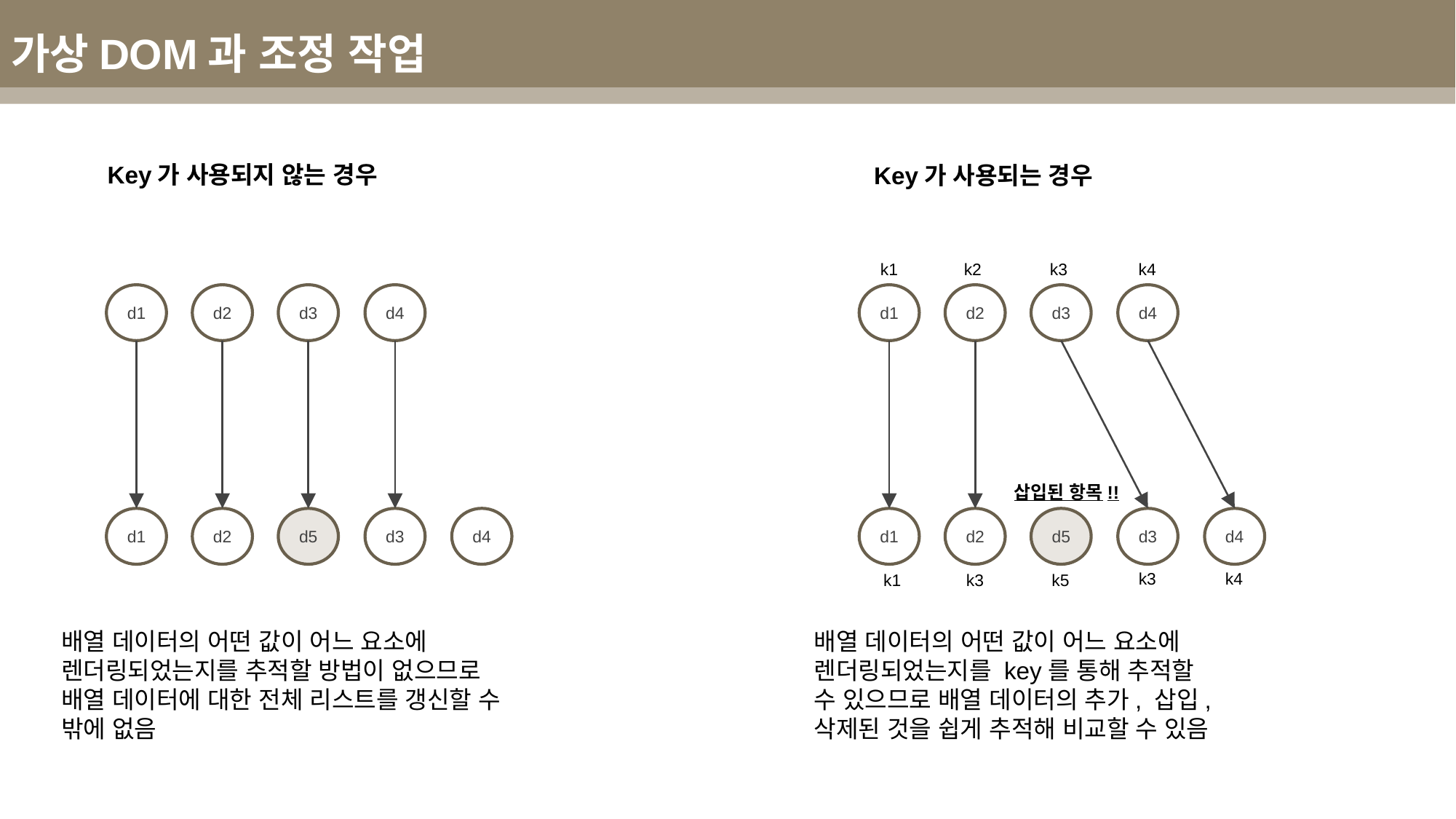

가상DOM과 조정 작업
Key가 사용되지 않는 경우
Key가 사용되는 경우
k1
k2
k3
k4
d1
d2
d3
d4
d1
d2
d3
d4
삽입된 항목!!
d1
d2
d5
d3
d4
d1
d2
d5
d3
d4
k3
k4
k1
k3
k5
배열 데이터의 어떤 값이 어느 요소에
렌더링되었는지를 추적할 방법이 없으므로
배열 데이터에 대한 전체 리스트를 갱신할 수
밖에 없음
배열 데이터의 어떤 값이 어느 요소에
렌더링되었는지를 key를 통해 추적할
수 있으므로 배열 데이터의 추가, 삽입,
삭제된 것을 쉽게 추적해 비교할 수 있음